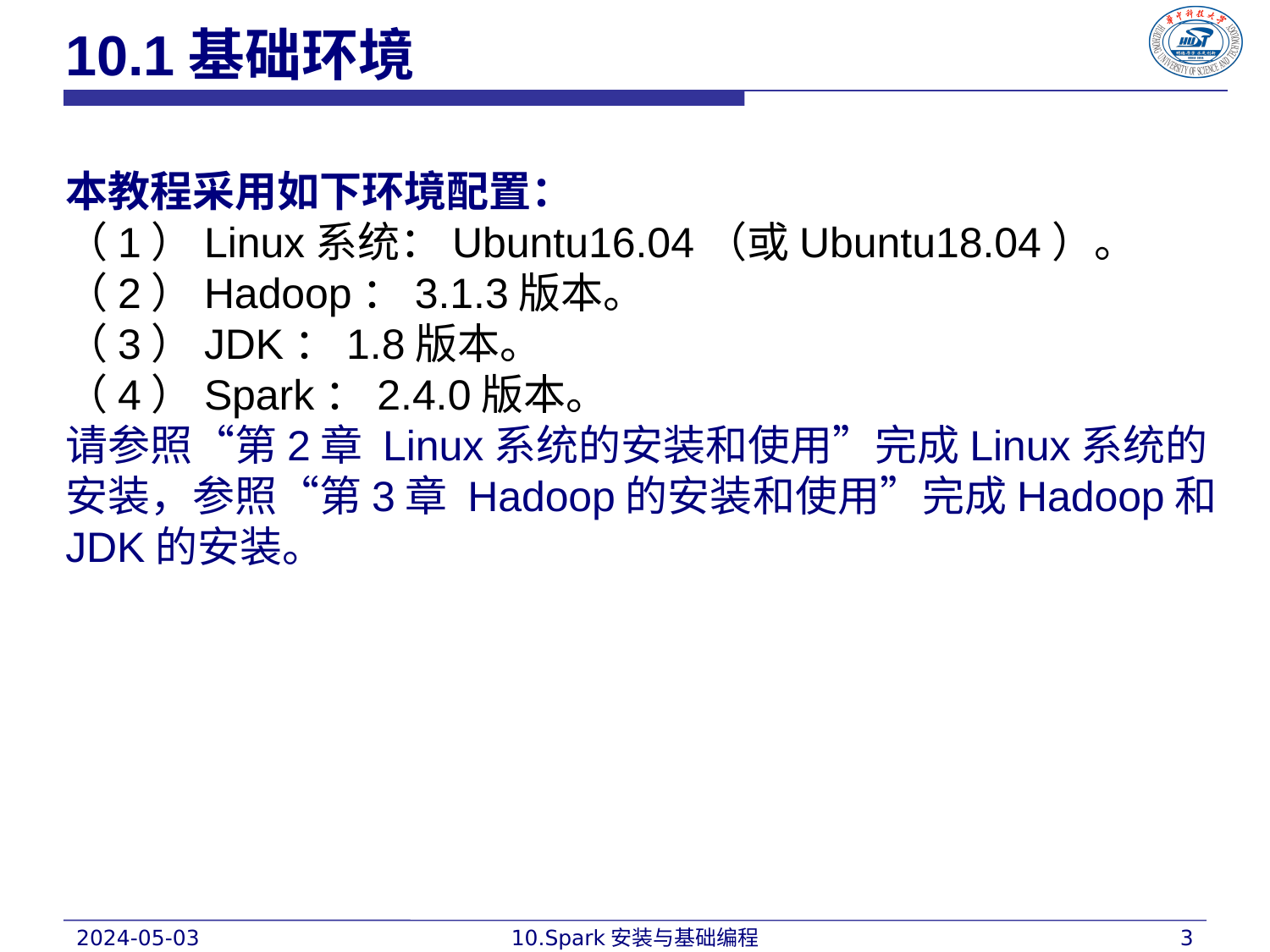

10.1基础环境
本教程采用如下环境配置：
（1）Linux系统：Ubuntu16.04（或Ubuntu18.04）。
（2）Hadoop：3.1.3版本。
（3）JDK：1.8版本。
（4）Spark：2.4.0版本。
请参照“第2章 Linux系统的安装和使用”完成Linux系统的安装，参照“第3章 Hadoop的安装和使用”完成Hadoop和JDK的安装。
2024-05-03
10.Spark安装与基础编程
3